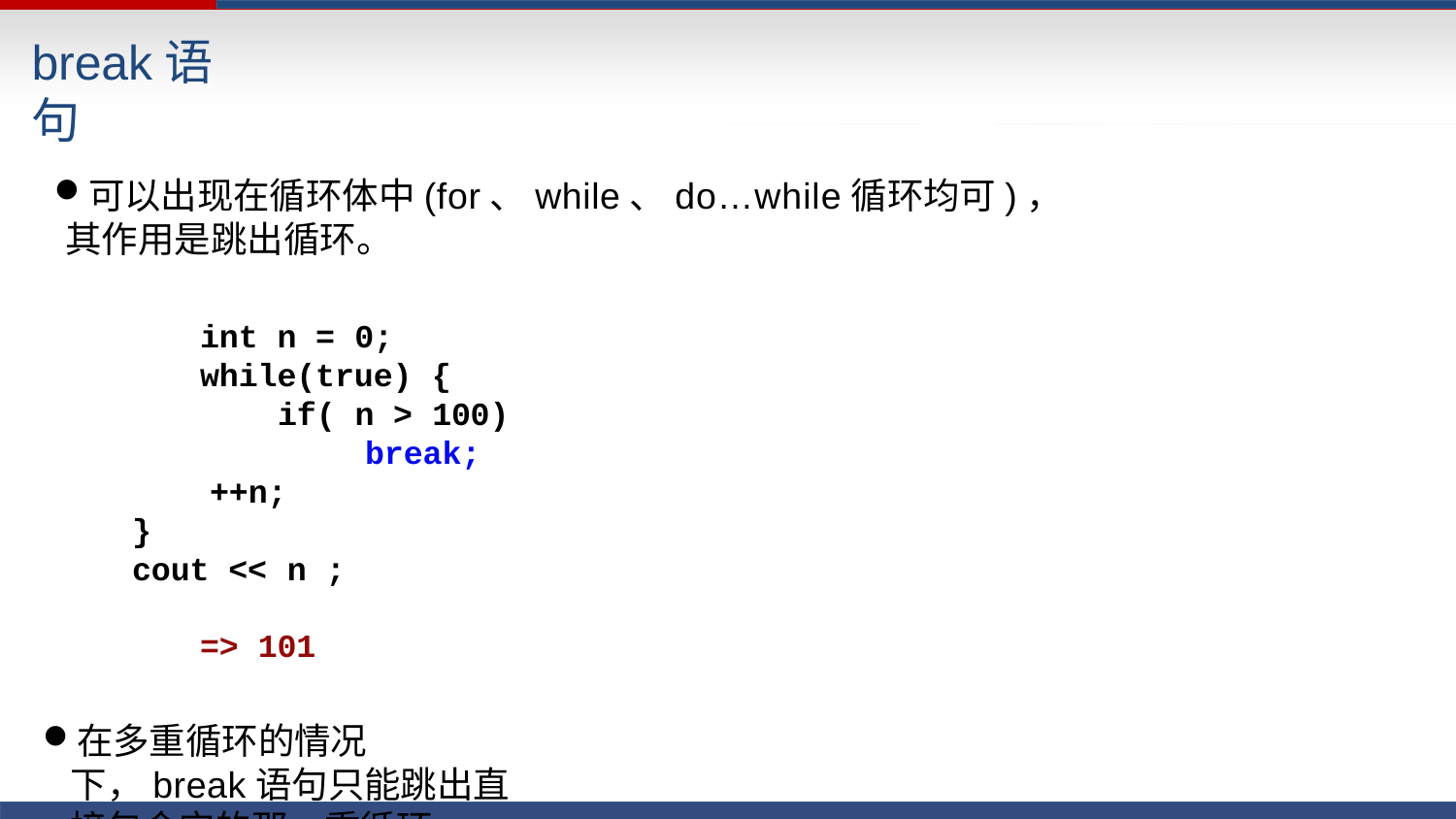

# break语句
可以出现在循环体中(for、while、do…while循环均可)，
其作用是跳出循环。

int n = 0;
while(true) {
if( n > 100)  break;
++n;
}
cout << n ;	=> 101

在多重循环的情况下，break语句只能跳出直接包含它的那一重循环